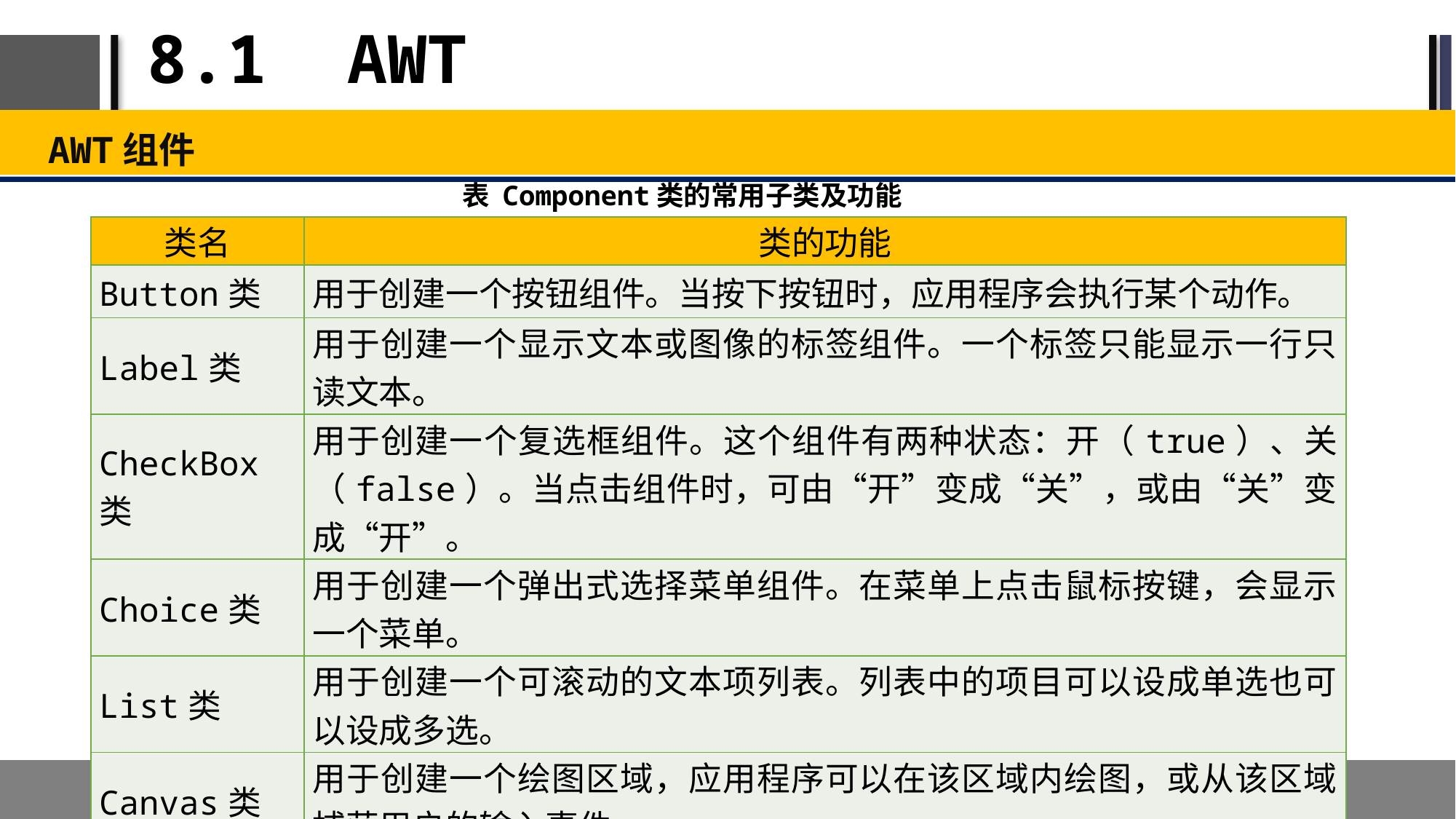

# 8.1  AWT

AWT组件
表 Component类的常用子类及功能

| 类名 | 类的功能 |
| --- | --- |
| Button类 | 用于创建一个按钮组件。当按下按钮时，应用程序会执行某个动作。 |
| Label类 | 用于创建一个显示文本或图像的标签组件。一个标签只能显示一行只读文本。 |
| CheckBox类 | 用于创建一个复选框组件。这个组件有两种状态：开（true）、关（false）。当点击组件时，可由“开”变成“关”，或由“关”变成“开”。 |
| Choice类 | 用于创建一个弹出式选择菜单组件。在菜单上点击鼠标按键，会显示一个菜单。 |
| List类 | 用于创建一个可滚动的文本项列表。列表中的项目可以设成单选也可以设成多选。 |
| Canvas类 | 用于创建一个绘图区域，应用程序可以在该区域内绘图，或从该区域捕获用户的输入事件 |
| Container类 | 用于创建一个容器对象。其他AWT组件只有放在容器中才能显示。 |